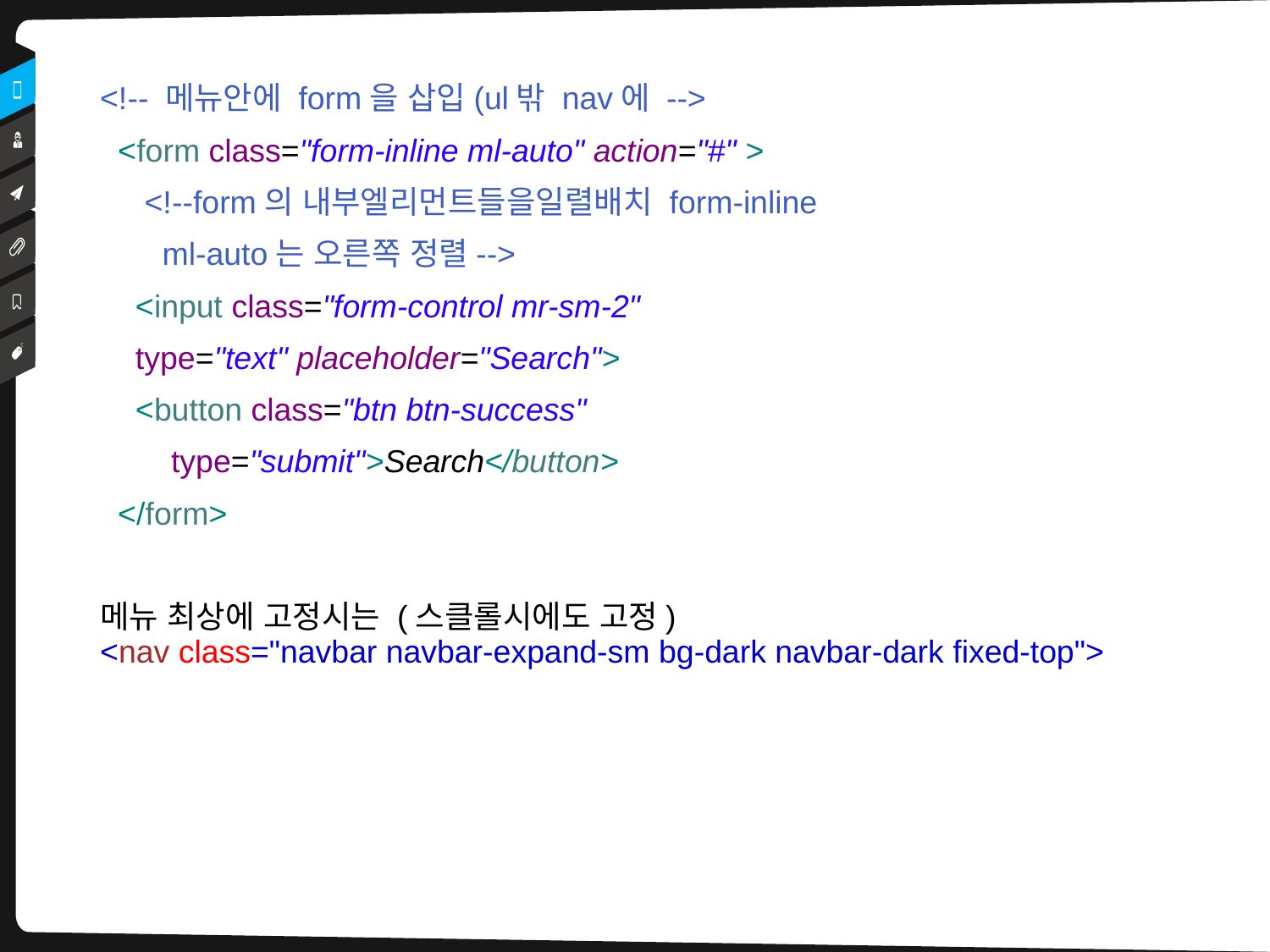

<!-- 메뉴안에 form을 삽입(ul밖 nav에 -->
  <form class="form-inline ml-auto" action="#" >
     <!--form의 내부엘리먼트들을일렬배치 form-inline
       ml-auto는 오른쪽 정렬-->
    <input class="form-control mr-sm-2"
    type="text" placeholder="Search">
    <button class="btn btn-success"
        type="submit">Search</button>
  </form>

메뉴 최상에 고정시는 (스클롤시에도 고정)
<nav class="navbar navbar-expand-sm bg-dark navbar-dark fixed-top">